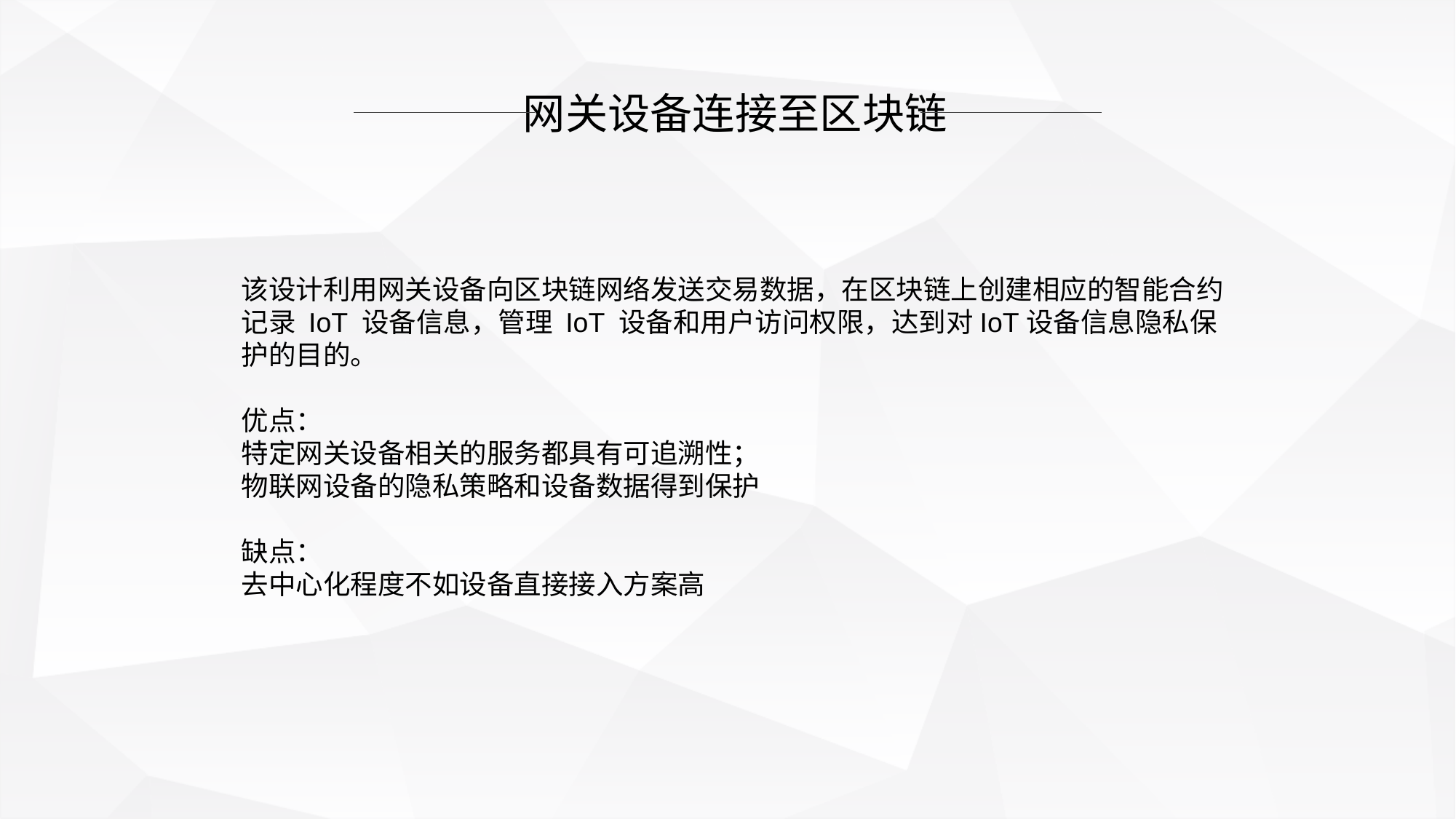

网关设备连接至区块链
该设计利用网关设备向区块链网络发送交易数据，在区块链上创建相应的智能合约记录 IoT 设备信息，管理 IoT 设备和用户访问权限，达到对IoT设备信息隐私保护的目的。

优点：
特定网关设备相关的服务都具有可追溯性；
物联网设备的隐私策略和设备数据得到保护

缺点：
去中心化程度不如设备直接接入方案高